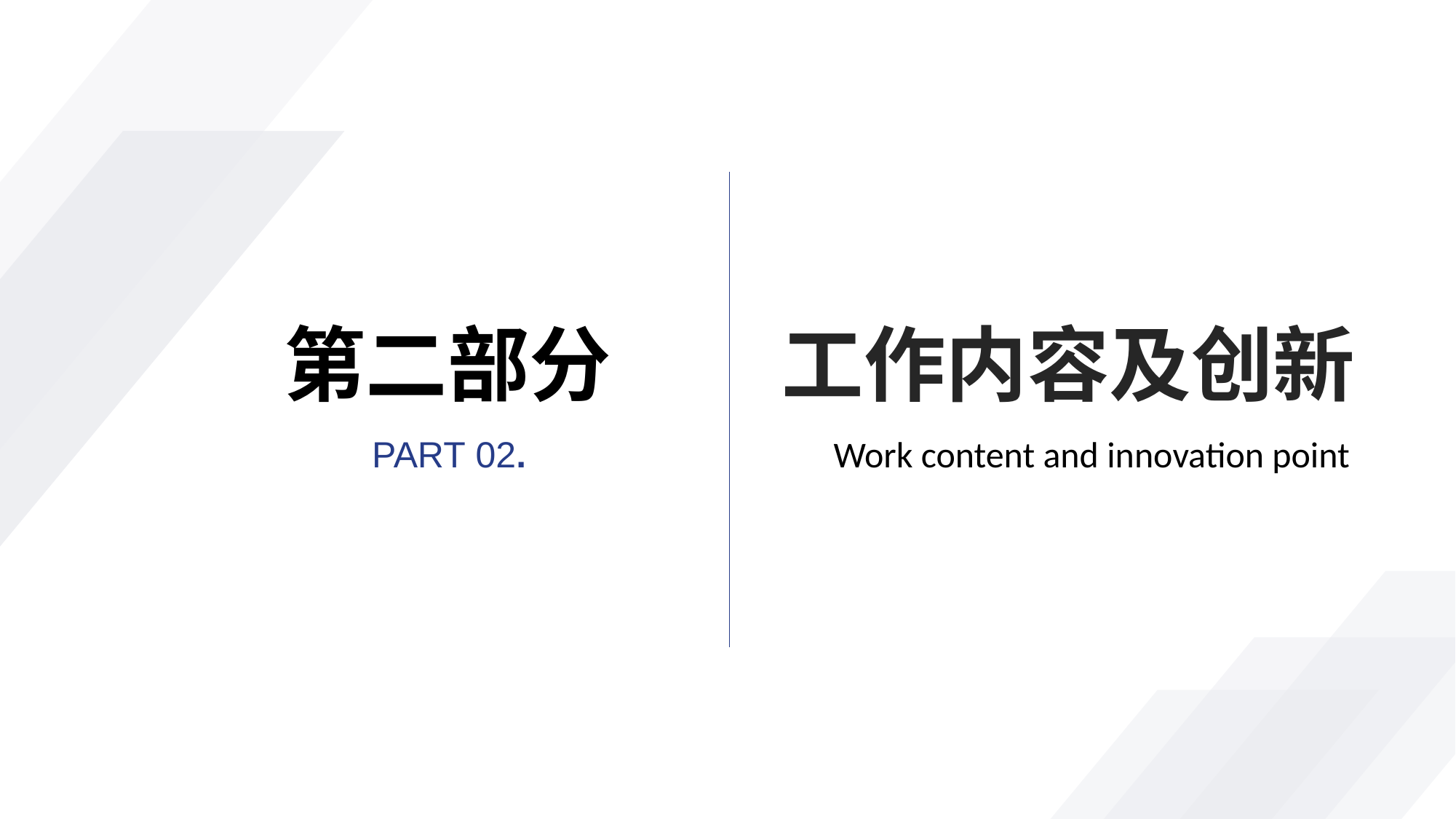

第二部分
工作内容及创新
PART 02.
Work content and innovation point